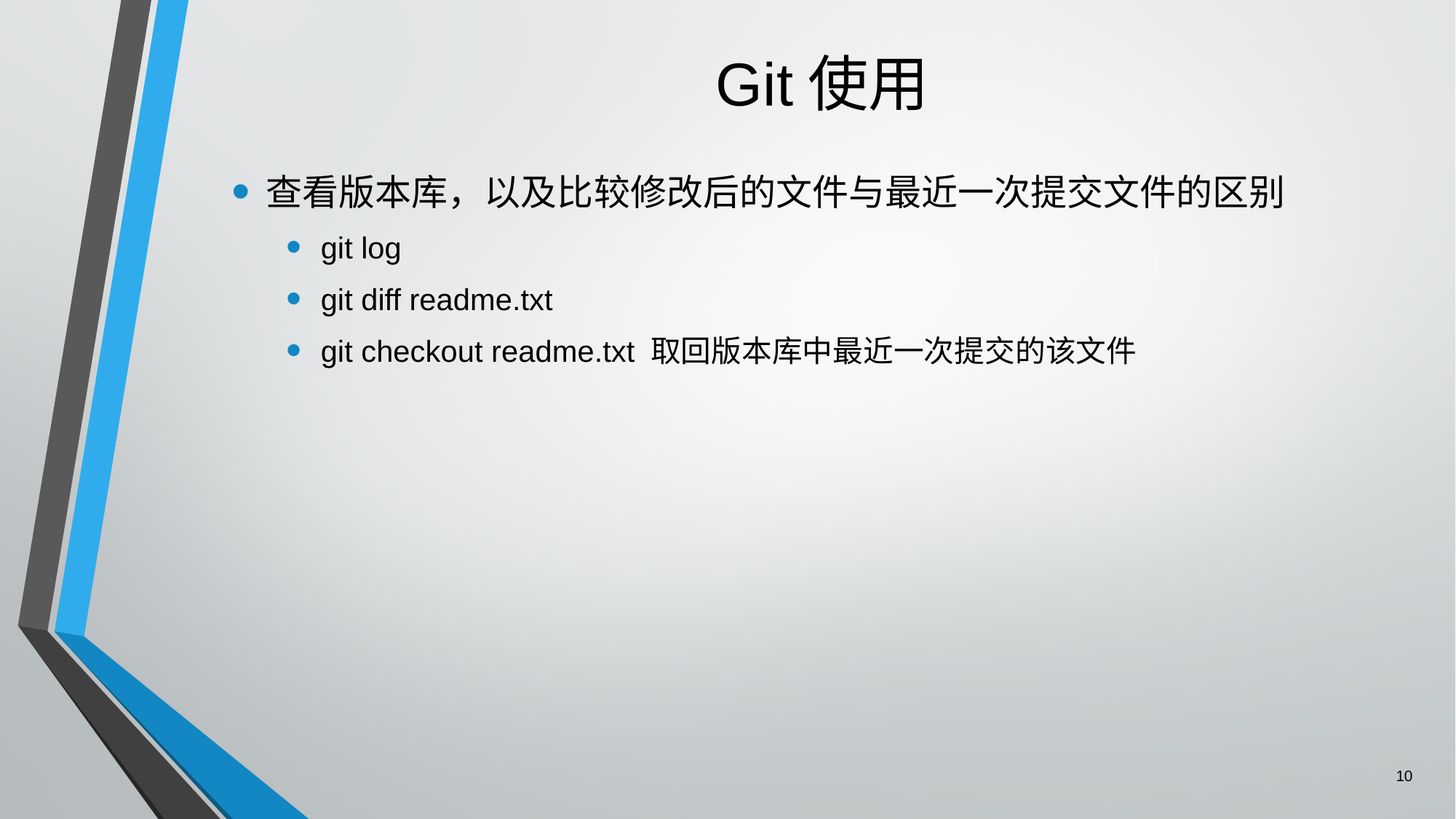

# Git使用
查看版本库，以及比较修改后的文件与最近一次提交文件的区别
git log
git diff readme.txt
git checkout readme.txt 取回版本库中最近一次提交的该文件
10